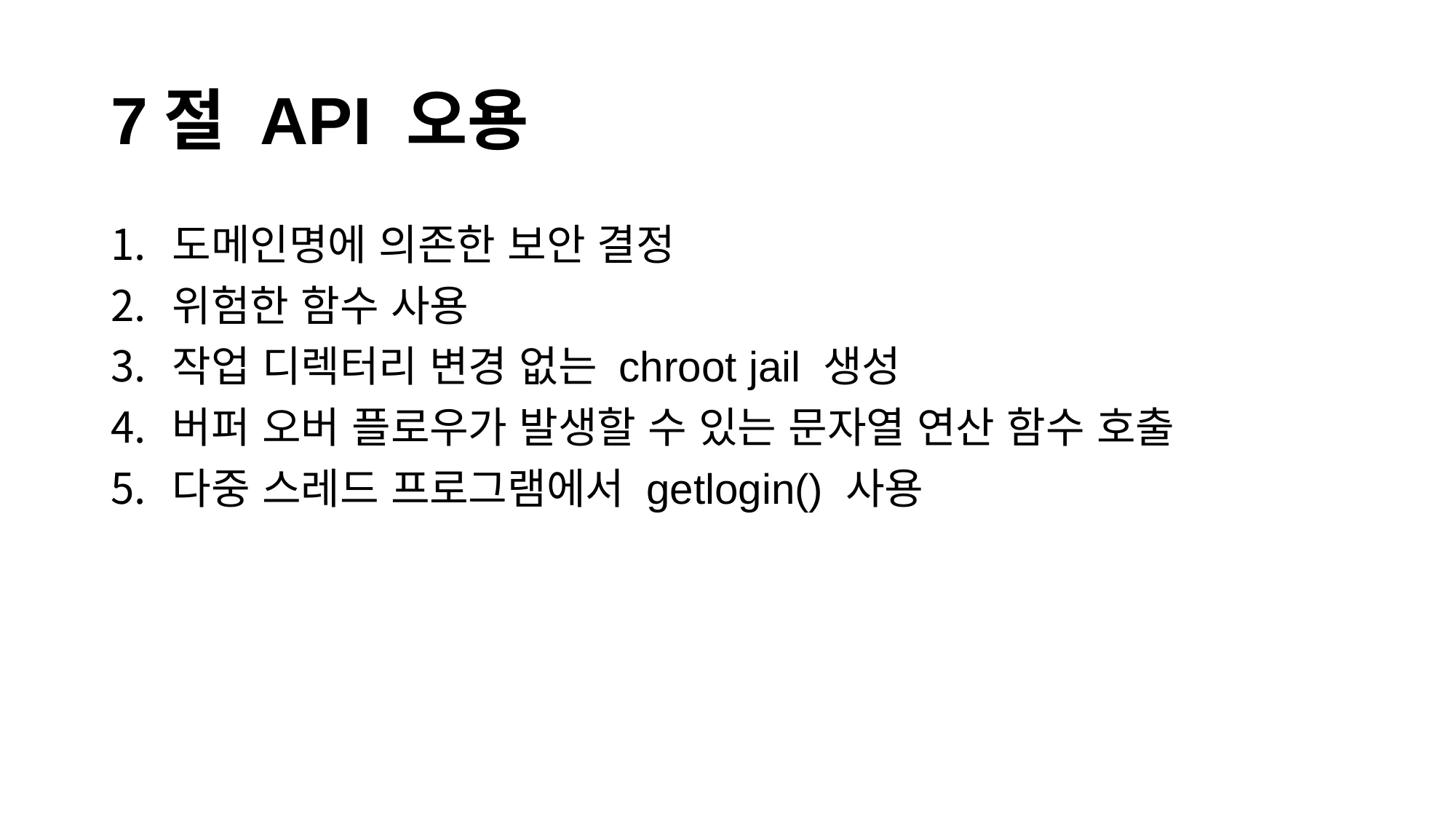

# 7절 API 오용
도메인명에 의존한 보안 결정
위험한 함수 사용
작업 디렉터리 변경 없는 chroot jail 생성
버퍼 오버 플로우가 발생할 수 있는 문자열 연산 함수 호출
다중 스레드 프로그램에서 getlogin() 사용